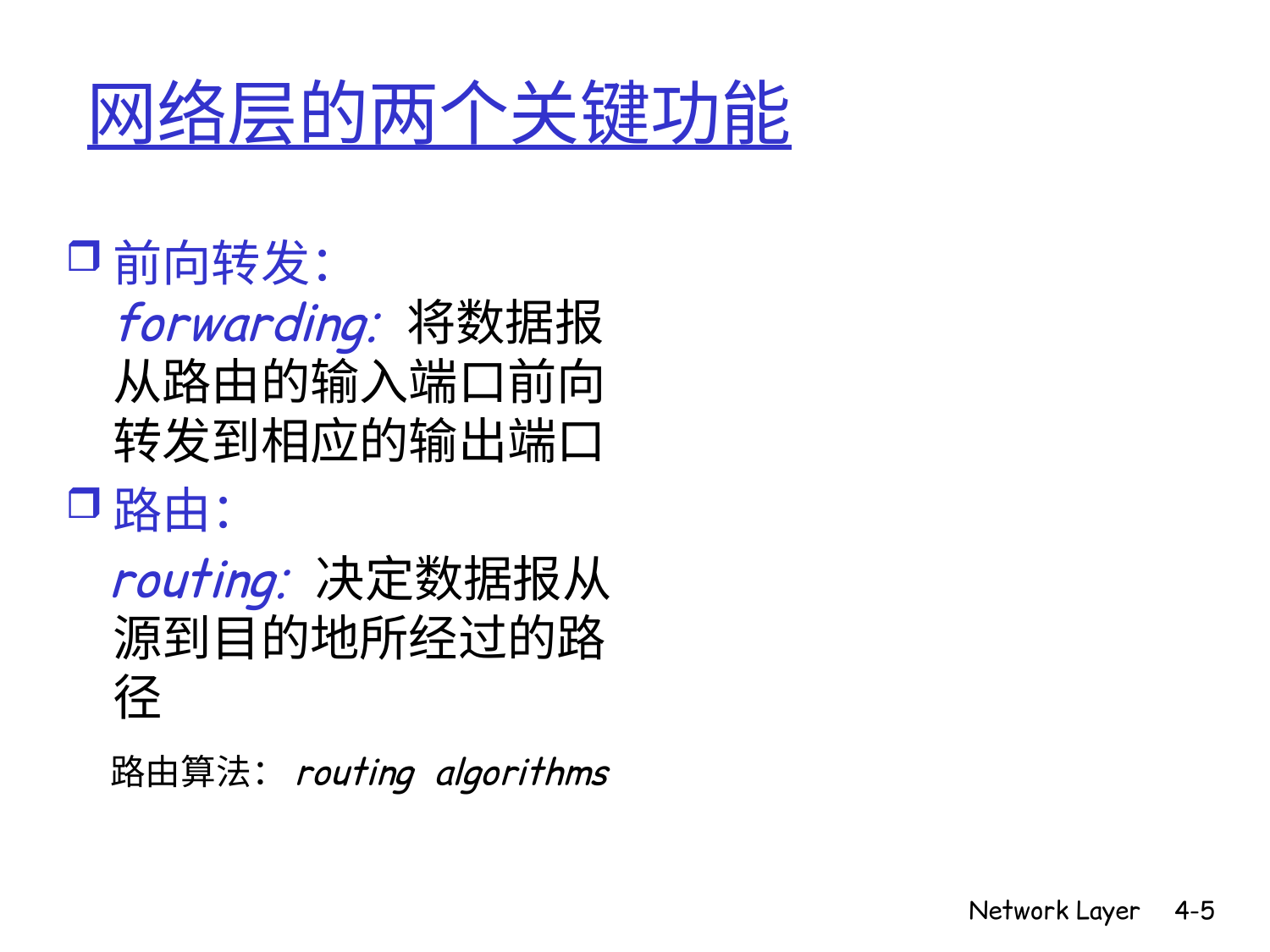

# 网络层的两个关键功能
前向转发：forwarding: 将数据报从路由的输入端口前向转发到相应的输出端口
路由：
   routing: 决定数据报从源到目的地所经过的路径
   路由算法：routing  algorithms

Network Layer
4-5